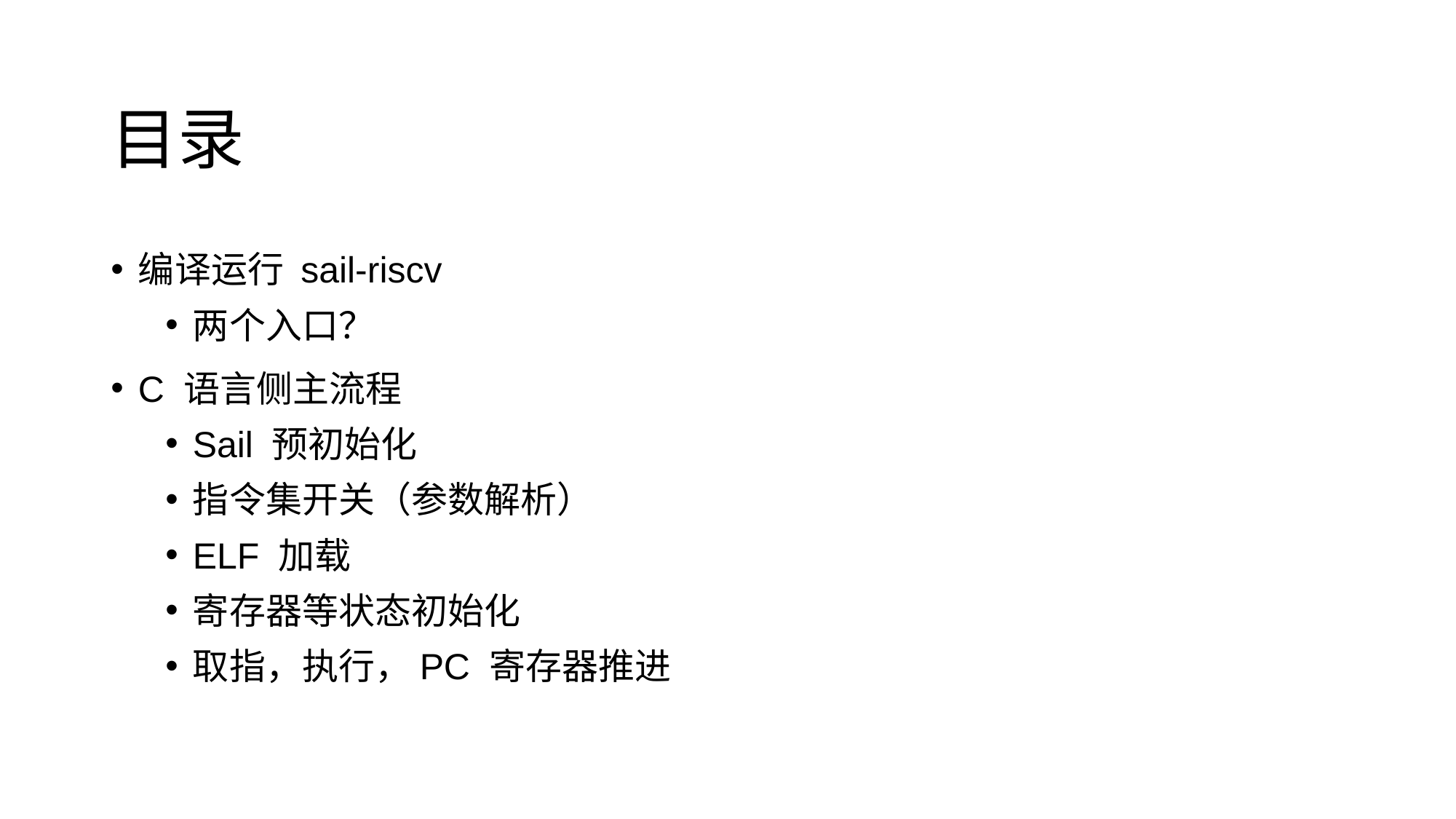

# 目录
编译运行 sail-riscv
两个入口？
C 语言侧主流程
Sail 预初始化
指令集开关（参数解析）
ELF 加载
寄存器等状态初始化
取指，执行，PC 寄存器推进